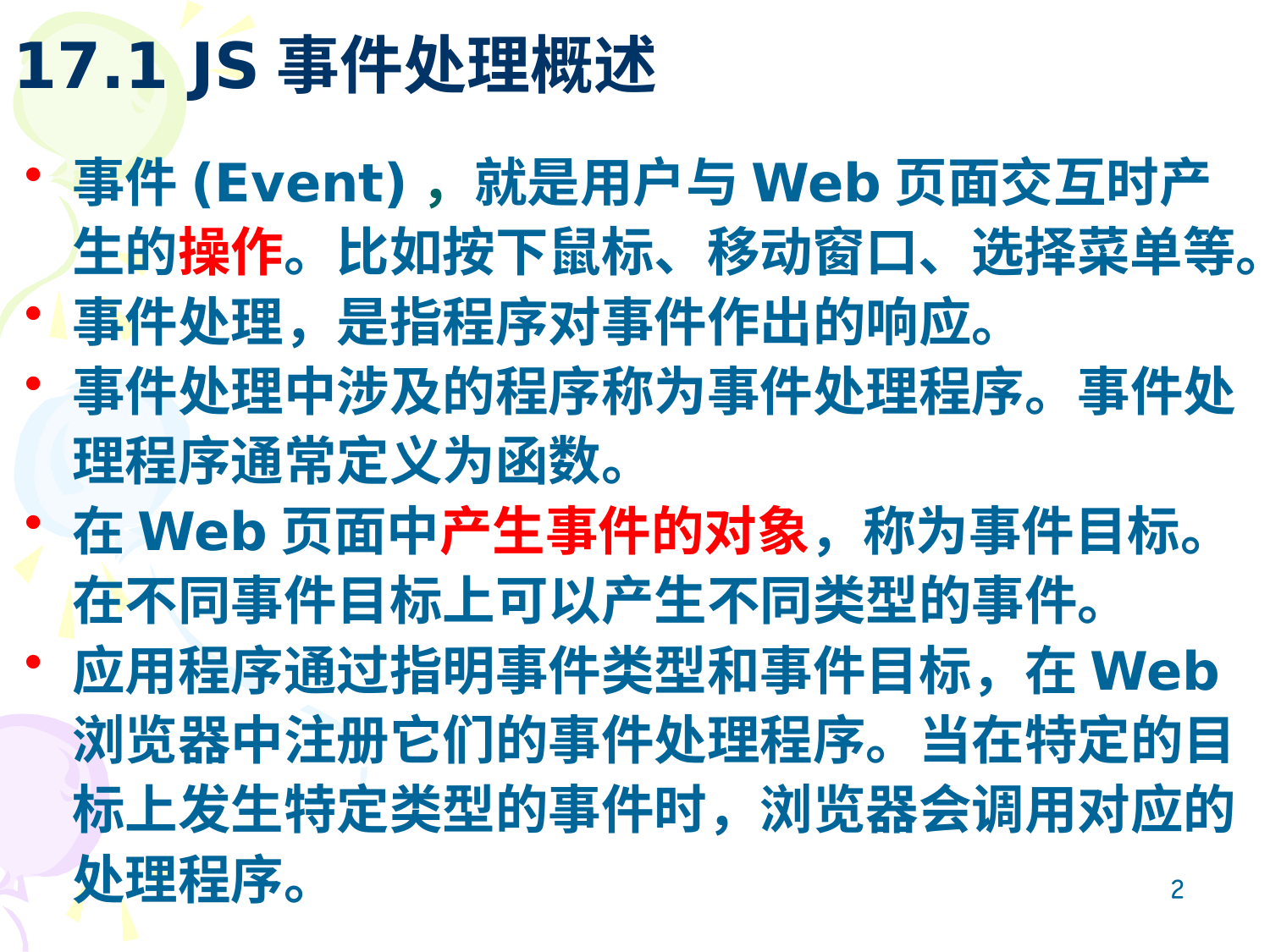

# 17.1 JS事件处理概述
事件(Event)，就是用户与Web页面交互时产生的操作。比如按下鼠标、移动窗口、选择菜单等。
事件处理，是指程序对事件作出的响应。
事件处理中涉及的程序称为事件处理程序。事件处理程序通常定义为函数。
在Web页面中产生事件的对象，称为事件目标。在不同事件目标上可以产生不同类型的事件。
应用程序通过指明事件类型和事件目标，在Web浏览器中注册它们的事件处理程序。当在特定的目标上发生特定类型的事件时，浏览器会调用对应的处理程序。
2